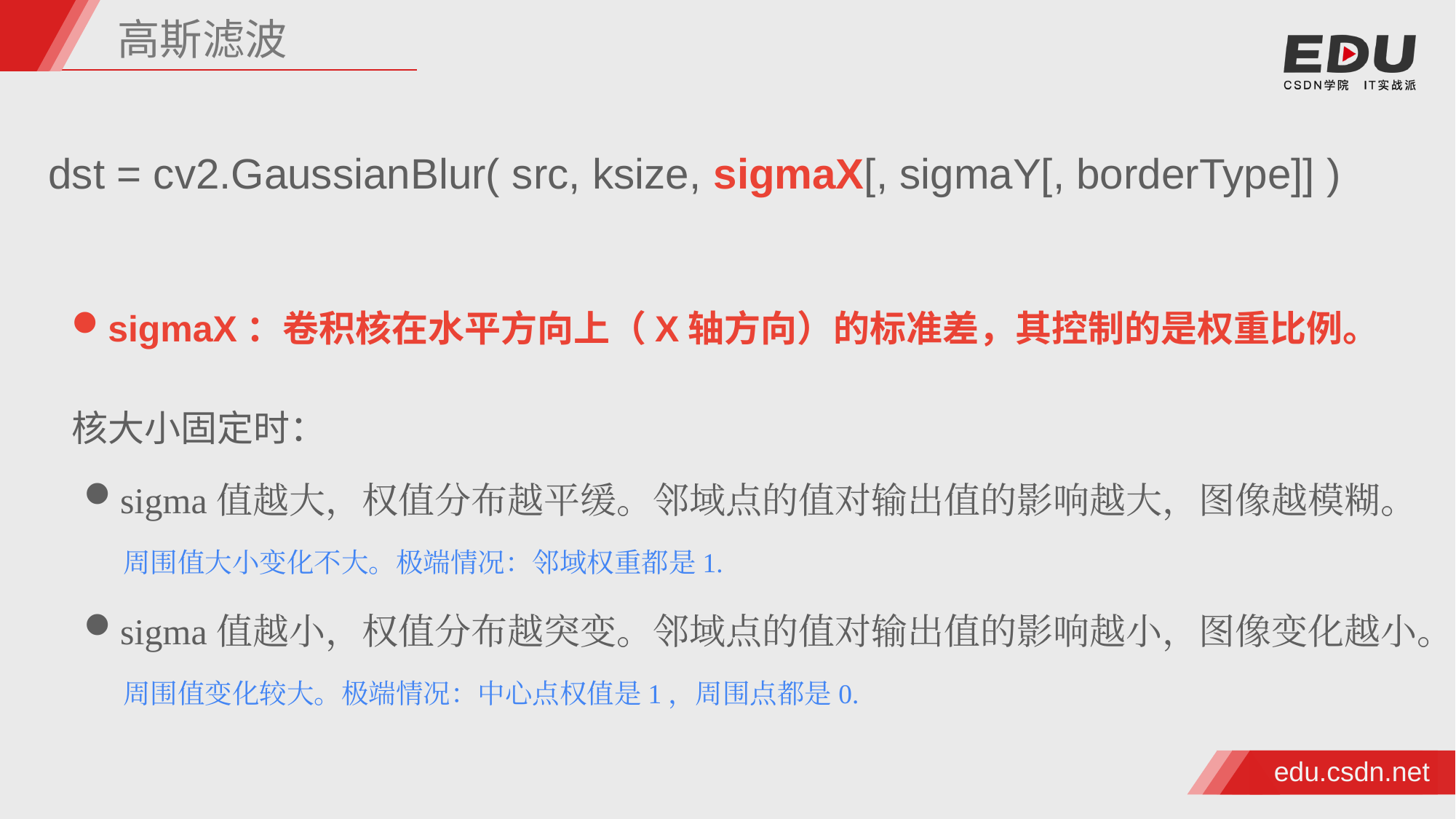

高斯滤波

dst = cv2.GaussianBlur( src, ksize, sigmaX[, sigmaY[, borderType]] )
sigmaX：卷积核在水平方向上（X轴方向）的标准差，其控制的是权重比例。
核大小固定时：
sigma值越大，权值分布越平缓。邻域点的值对输出值的影响越大，图像越模糊。

sigma值越小，权值分布越突变。邻域点的值对输出值的影响越小，图像变化越小。

周围值大小变化不大。极端情况：邻域权重都是1.

周围值变化较大。极端情况：中心点权值是1，周围点都是0.